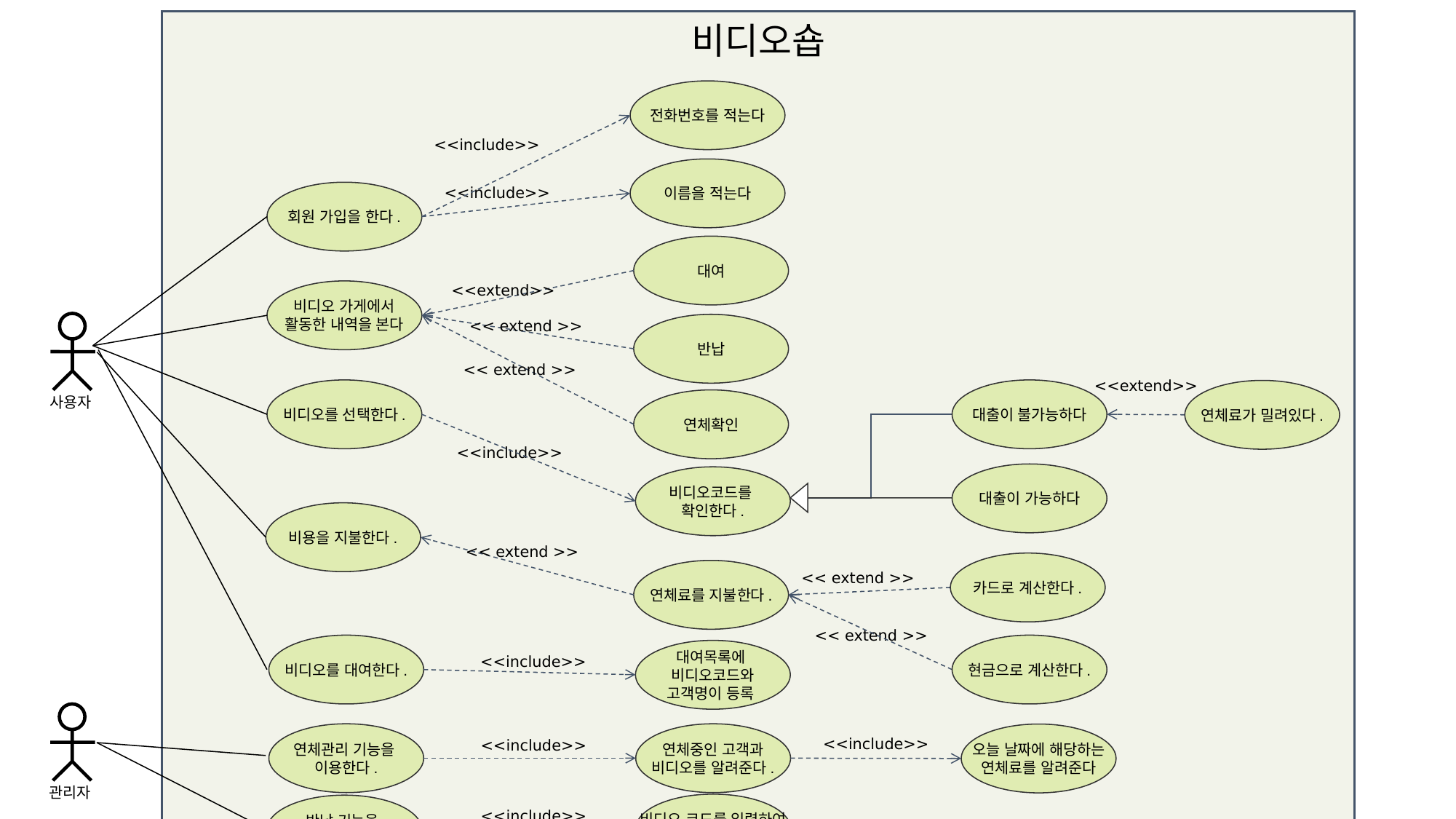

비디오숍
전화번호를 적는다
<<include>>
이름을 적는다
<<include>>
회원 가입을 한다.
대여
<<extend>>
비디오 가게에서
활동한 내역을 본다
<< extend >>

사용자

반납
<< extend >>
<<extend>>
대출이 불가능하다
비디오를 선택한다.
연체료가 밀려있다.
연체확인

<<include>>
대출이 가능하다
비디오코드를
확인한다.
비용을 지불한다.
<< extend >>
카드로 계산한다.
연체료를 지불한다.
<< extend >>
<< extend >>
비디오를 대여한다.
현금으로 계산한다.
대여목록에
비디오코드와
고객명이 등록
<<include>>

관리자

연체관리 기능을
이용한다.
연체중인 고객과
비디오를 알려준다.
오늘 날짜에 해당하는
연체료를 알려준다
<<include>>
<<include>>
비디오 코드를 입력하여
대여목록을 삭제한다.
반납 기능을
이용한다.
<<include>>